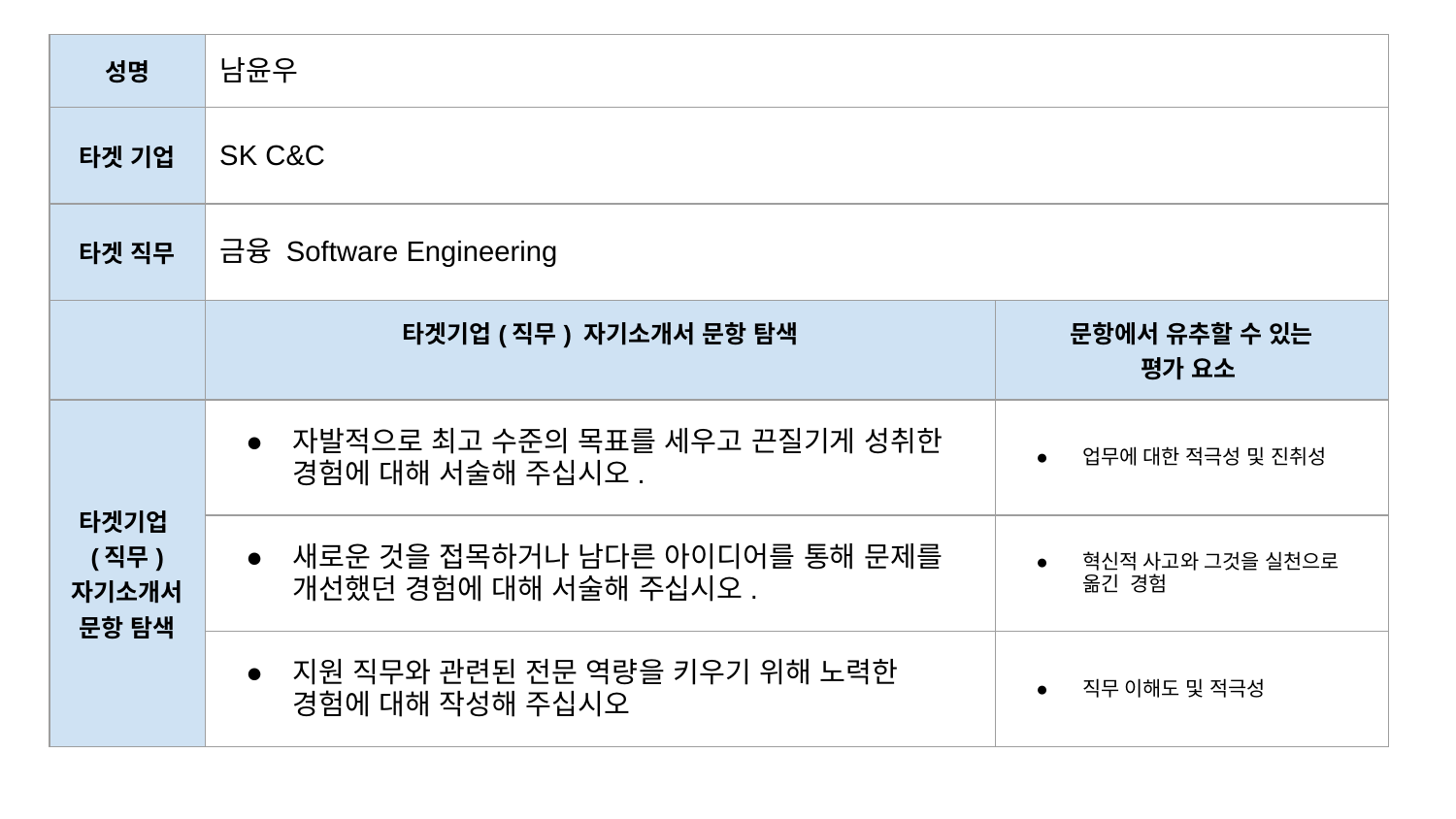

| 성명 | 남윤우 |  |
| --- | --- | --- |
| 타겟 기업 | SK C&C |  |
| 타겟 직무 | 금융 Software Engineering |  |
|  | 타겟기업(직무) 자기소개서 문항 탐색 | 문항에서 유추할 수 있는 평가 요소 |
| 타겟기업(직무) 자기소개서 문항 탐색 | 자발적으로 최고 수준의 목표를 세우고 끈질기게 성취한 경험에 대해 서술해 주십시오. | 업무에 대한 적극성 및 진취성 |
|  | 새로운 것을 접목하거나 남다른 아이디어를 통해 문제를 개선했던 경험에 대해 서술해 주십시오. | 혁신적 사고와 그것을 실천으로 옮긴 경험 |
|  | 지원 직무와 관련된 전문 역량을 키우기 위해 노력한 경험에 대해 작성해 주십시오 | 직무 이해도 및 적극성 |